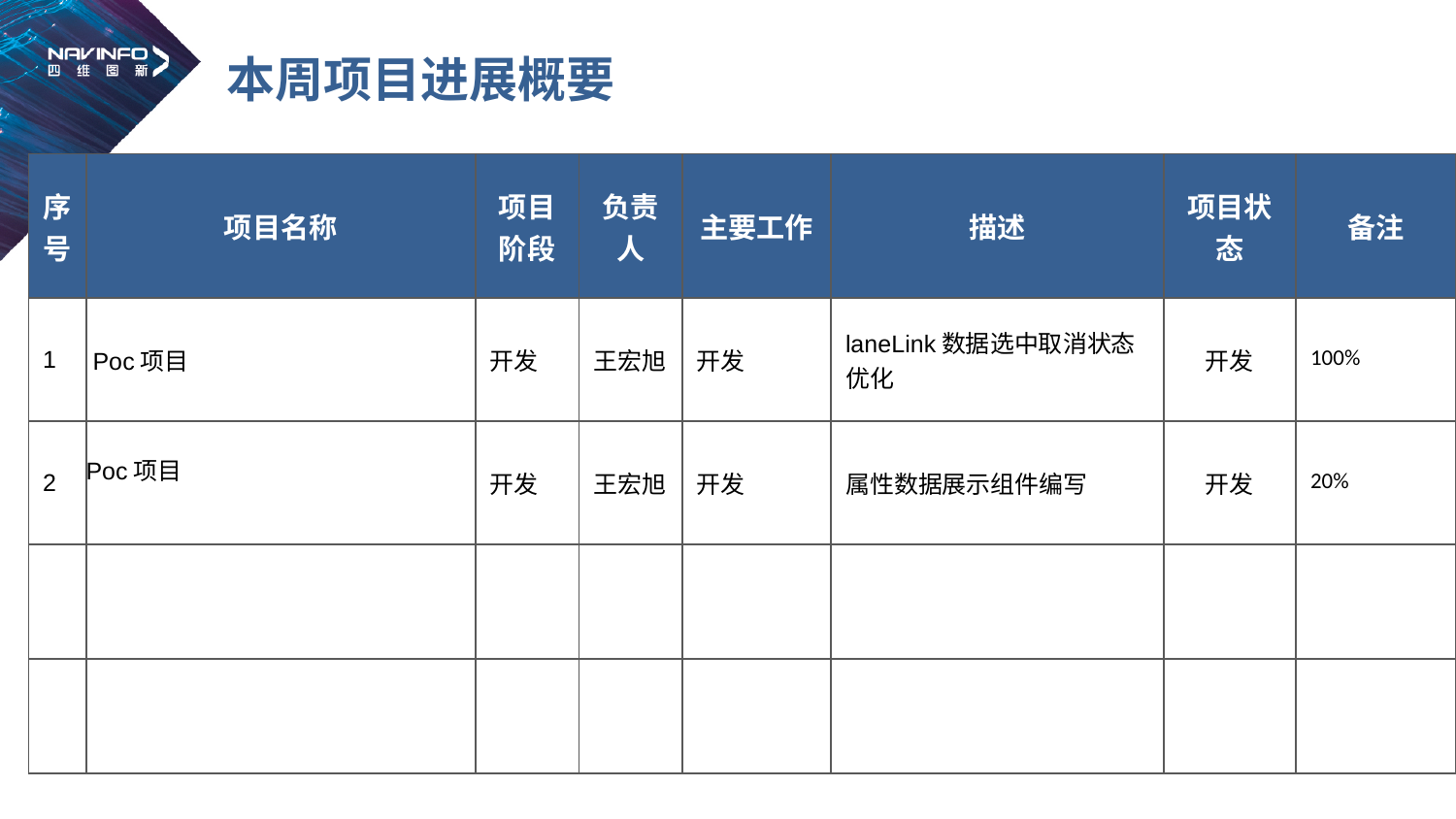

# 本周项目进展概要
| 序号 | 项目名称 | 项目阶段 | 负责人 | 主要工作 | 描述 | 项目状态 | 备注 |
| --- | --- | --- | --- | --- | --- | --- | --- |
| 1 | Poc项目 | 开发 | 王宏旭 | 开发 | laneLink数据选中取消状态优化 | 开发 | 100% |
| 2 | Poc项目 | 开发 | 王宏旭 | 开发 | 属性数据展示组件编写 | 开发 | 20% |
|  |  |  |  |  |  |  |  |
|  |  |  |  |  |  |  |  |